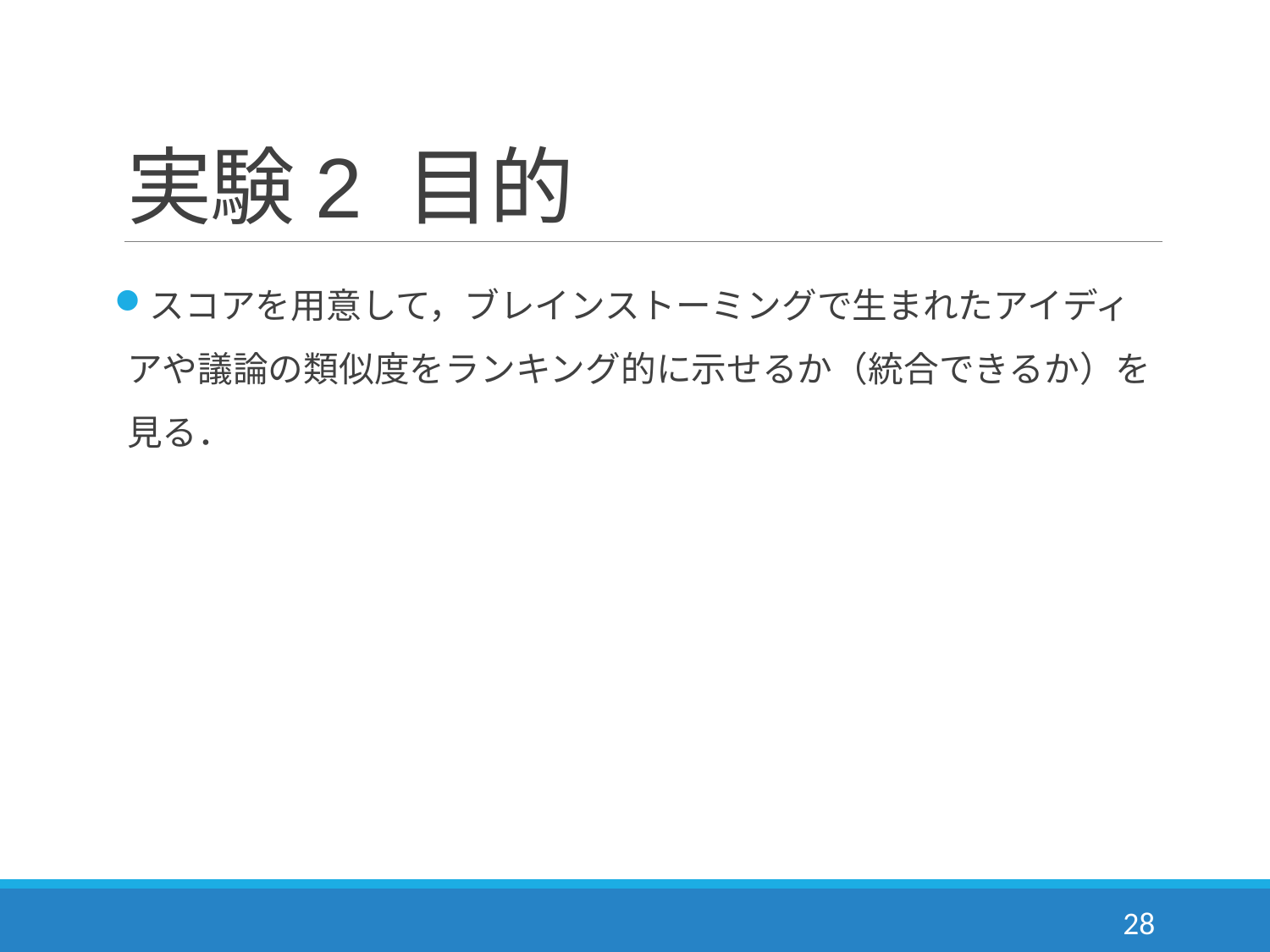

# 実験2 目的
スコアを用意して，ブレインストーミングで生まれたアイディアや議論の類似度をランキング的に示せるか（統合できるか）を見る．

28